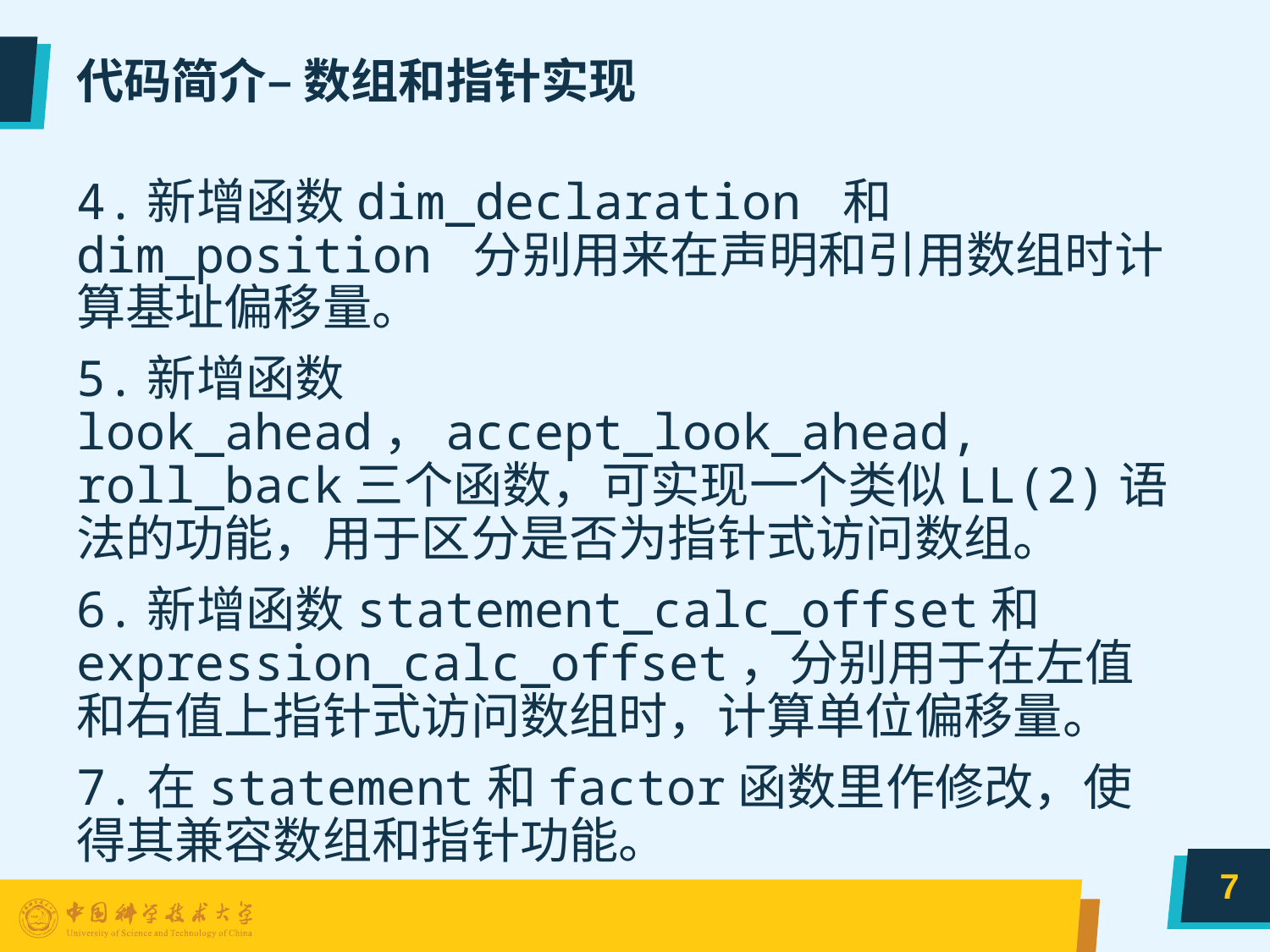

# 代码简介– 数组和指针实现
4.新增函数dim_declaration 和 dim_position 分别用来在声明和引用数组时计算基址偏移量。
5.新增函数look_ahead，accept_look_ahead, roll_back三个函数，可实现一个类似LL(2)语法的功能，用于区分是否为指针式访问数组。
6.新增函数statement_calc_offset和expression_calc_offset，分别用于在左值和右值上指针式访问数组时，计算单位偏移量。
7.在statement和factor函数里作修改，使得其兼容数组和指针功能。
7